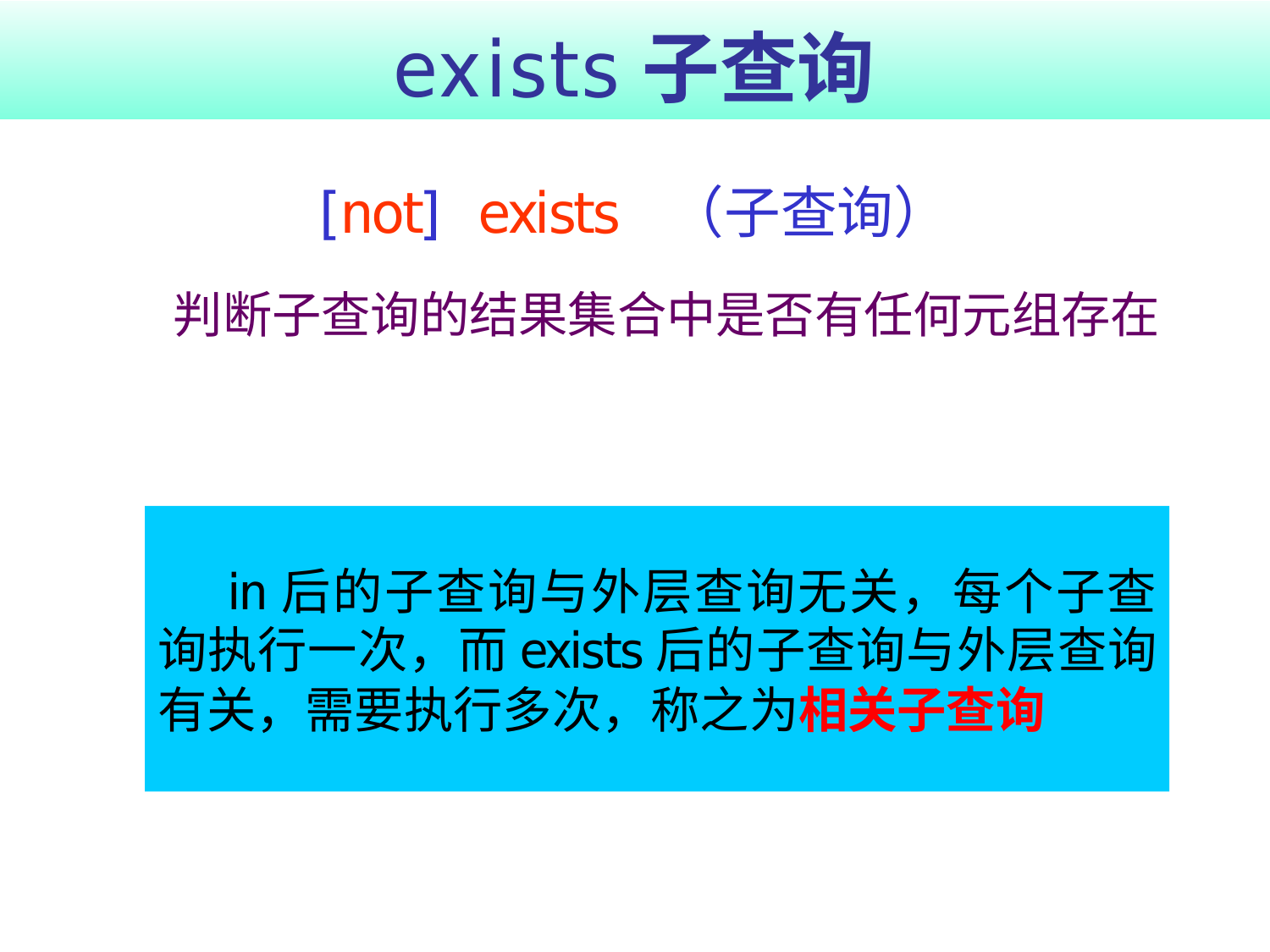

# exists子查询
[not]  exists  （子查询）
判断子查询的结果集合中是否有任何元组存在

    in后的子查询与外层查询无关，每个子查询执行一次，而exists后的子查询与外层查询有关，需要执行多次，称之为相关子查询